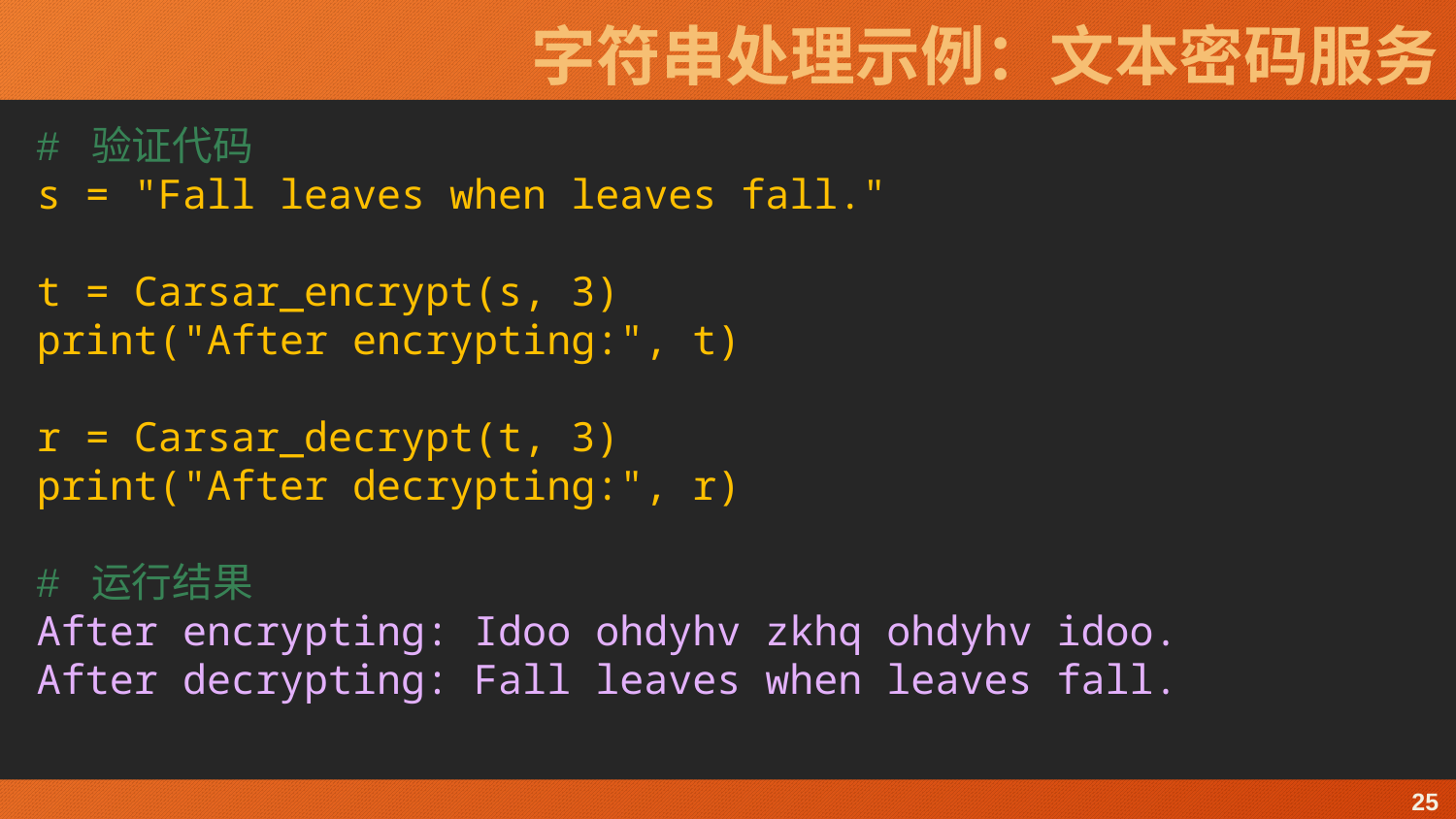

# 字符串处理示例：文本密码服务
#  验证代码
s = "Fall leaves when leaves fall."

t = Carsar_encrypt(s, 3)
print("After encrypting:", t)

r = Carsar_decrypt(t, 3)
print("After decrypting:", r)

#  运行结果
After encrypting: Idoo ohdyhv zkhq ohdyhv idoo.
After decrypting: Fall leaves when leaves fall.
25